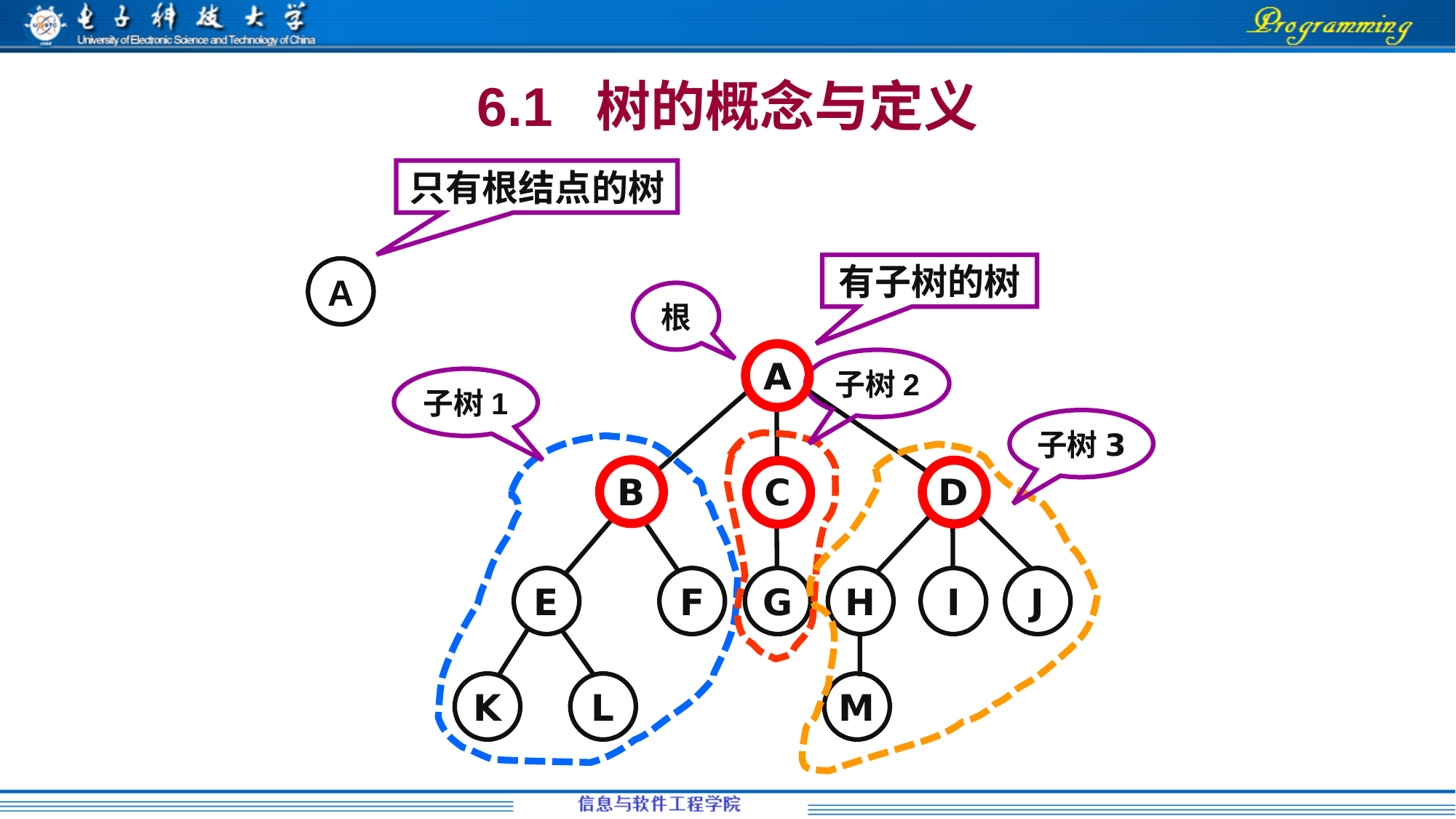

# 6.1  树的概念与定义
只有根结点的树
有子树的树
A

B
C
D

E
F
G
H
I
J

K
L
M
A
根

子树2
子树1
子树3